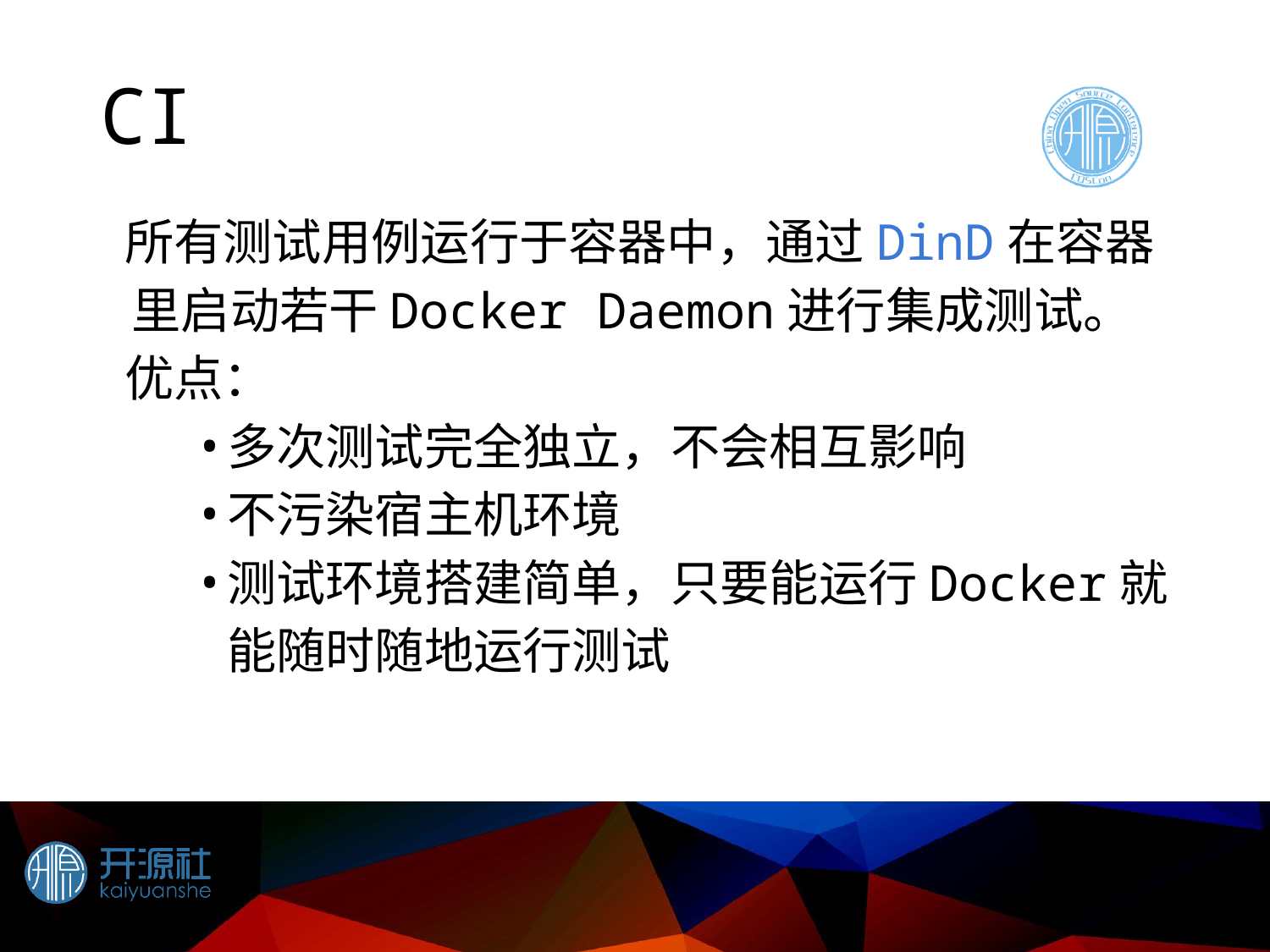

# CI
所有测试用例运行于容器中，通过DinD在容器里启动若干Docker Daemon进行集成测试。
优点：
多次测试完全独立，不会相互影响
不污染宿主机环境
测试环境搭建简单，只要能运行Docker就能随时随地运行测试